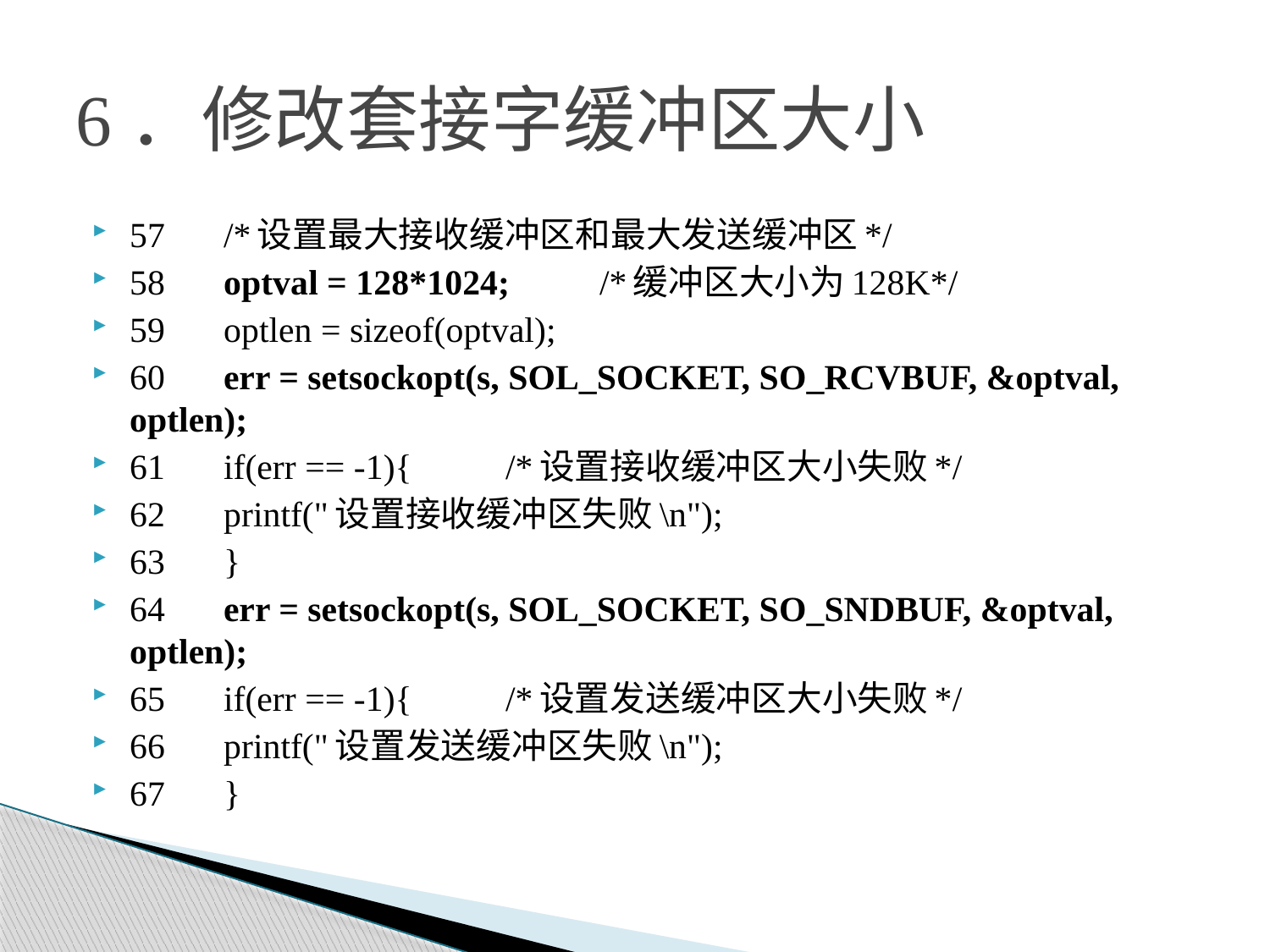

# 6．修改套接字缓冲区大小
57	/*设置最大接收缓冲区和最大发送缓冲区*/
58	optval = 128*1024; 			/*缓冲区大小为128K*/
59	optlen = sizeof(optval);
60	err = setsockopt(s, SOL_SOCKET, SO_RCVBUF, &optval, optlen);
61	if(err == -1){		/*设置接收缓冲区大小失败*/
62		printf("设置接收缓冲区失败\n");
63	}
64	err = setsockopt(s, SOL_SOCKET, SO_SNDBUF, &optval, optlen);
65	if(err == -1){		/*设置发送缓冲区大小失败*/
66		printf("设置发送缓冲区失败\n");
67	}